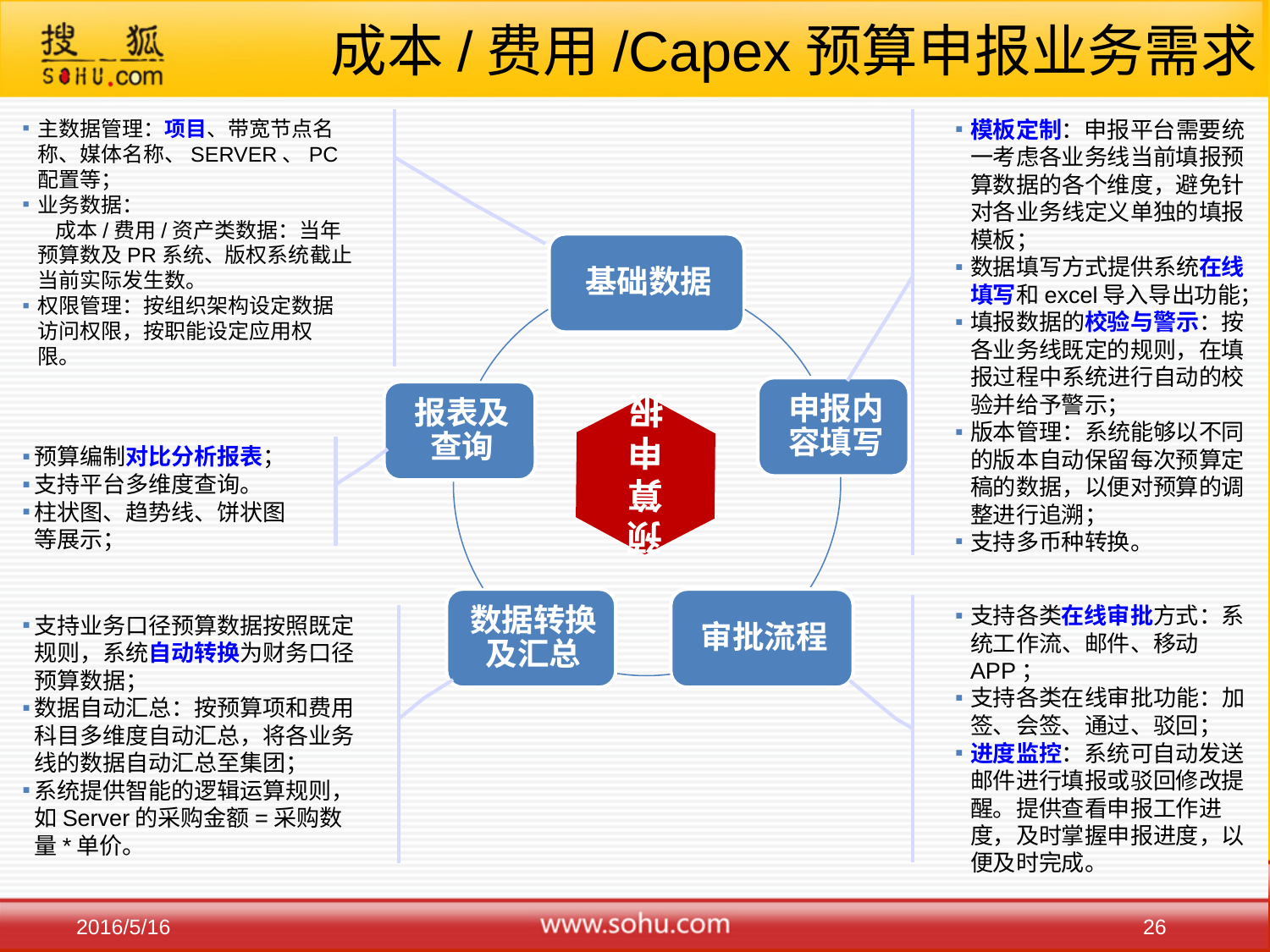

# 成本/费用/Capex预算申报业务需求
主数据管理：项目、带宽节点名称、媒体名称、SERVER、PC配置等；
业务数据：
      成本/费用/资产类数据：当年预算数及PR系统、版权系统截止当前实际发生数。
权限管理：按组织架构设定数据访问权限，按职能设定应用权限。
模板定制：申报平台需要统一考虑各业务线当前填报预算数据的各个维度，避免针对各业务线定义单独的填报模板；
数据填写方式提供系统在线填写和excel导入导出功能；
填报数据的校验与警示：按各业务线既定的规则，在填报过程中系统进行自动的校验并给予警示；
版本管理：系统能够以不同的版本自动保留每次预算定稿的数据，以便对预算的调整进行追溯；
支持多币种转换。
基础数据
申报内容填写
审批流程
数据转换及汇总
报表及查询
预算申报
预算编制对比分析报表；
支持平台多维度查询。
柱状图、趋势线、饼状图等展示；
支持各类在线审批方式：系统工作流、邮件、移动APP；
支持各类在线审批功能：加签、会签、通过、驳回；
进度监控：系统可自动发送邮件进行填报或驳回修改提醒。提供查看申报工作进度，及时掌握申报进度，以便及时完成。
支持业务口径预算数据按照既定规则，系统自动转换为财务口径预算数据；
数据自动汇总：按预算项和费用科目多维度自动汇总，将各业务线的数据自动汇总至集团；
系统提供智能的逻辑运算规则，如Server的采购金额=采购数量*单价。
26